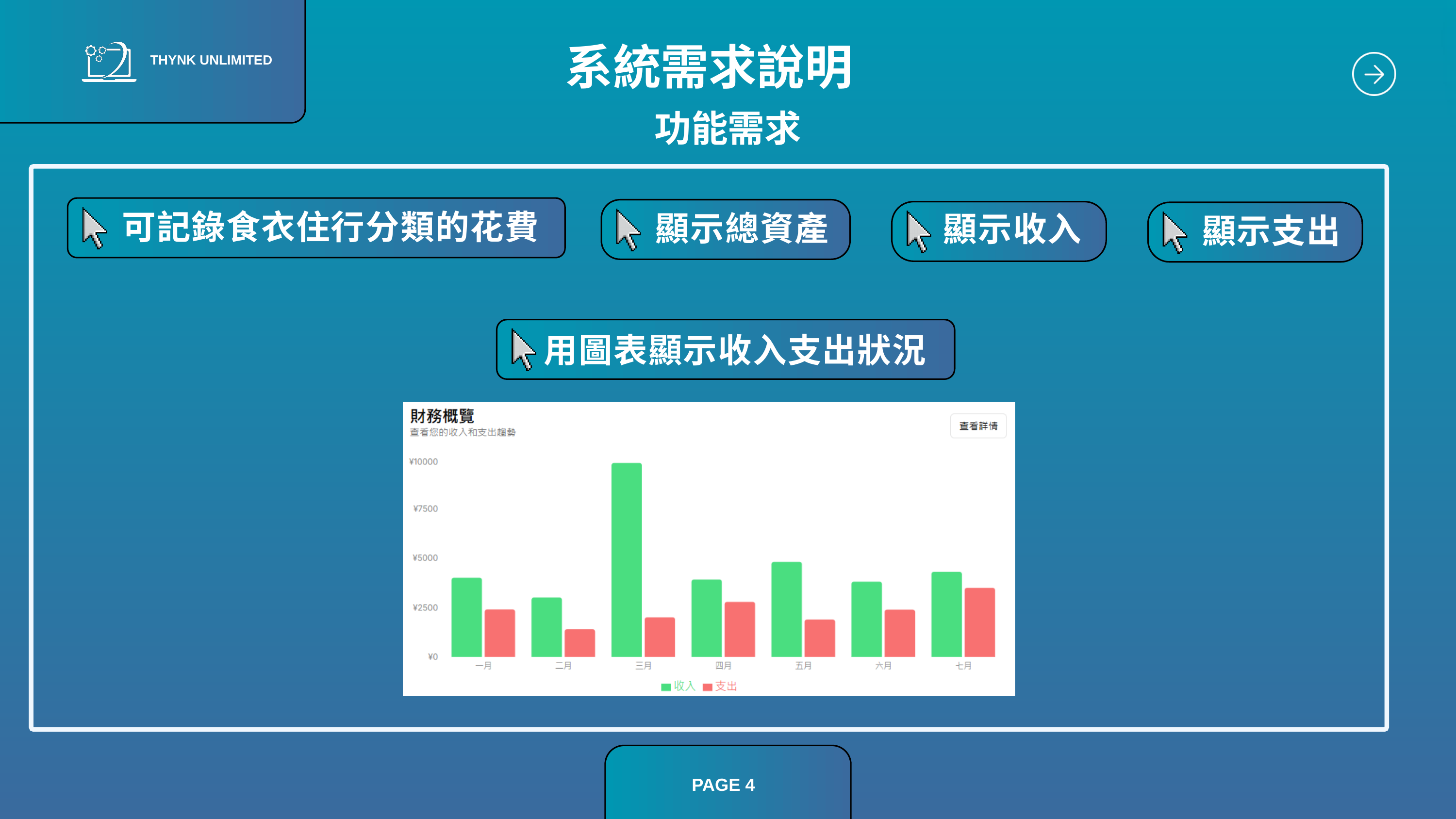

系統需求說明

THYNK UNLIMITED
功能需求

可記錄食衣住行分類的花費

顯示總資產
顯示收入
顯示支出

用圖表顯示收入支出狀況

PAGE 4